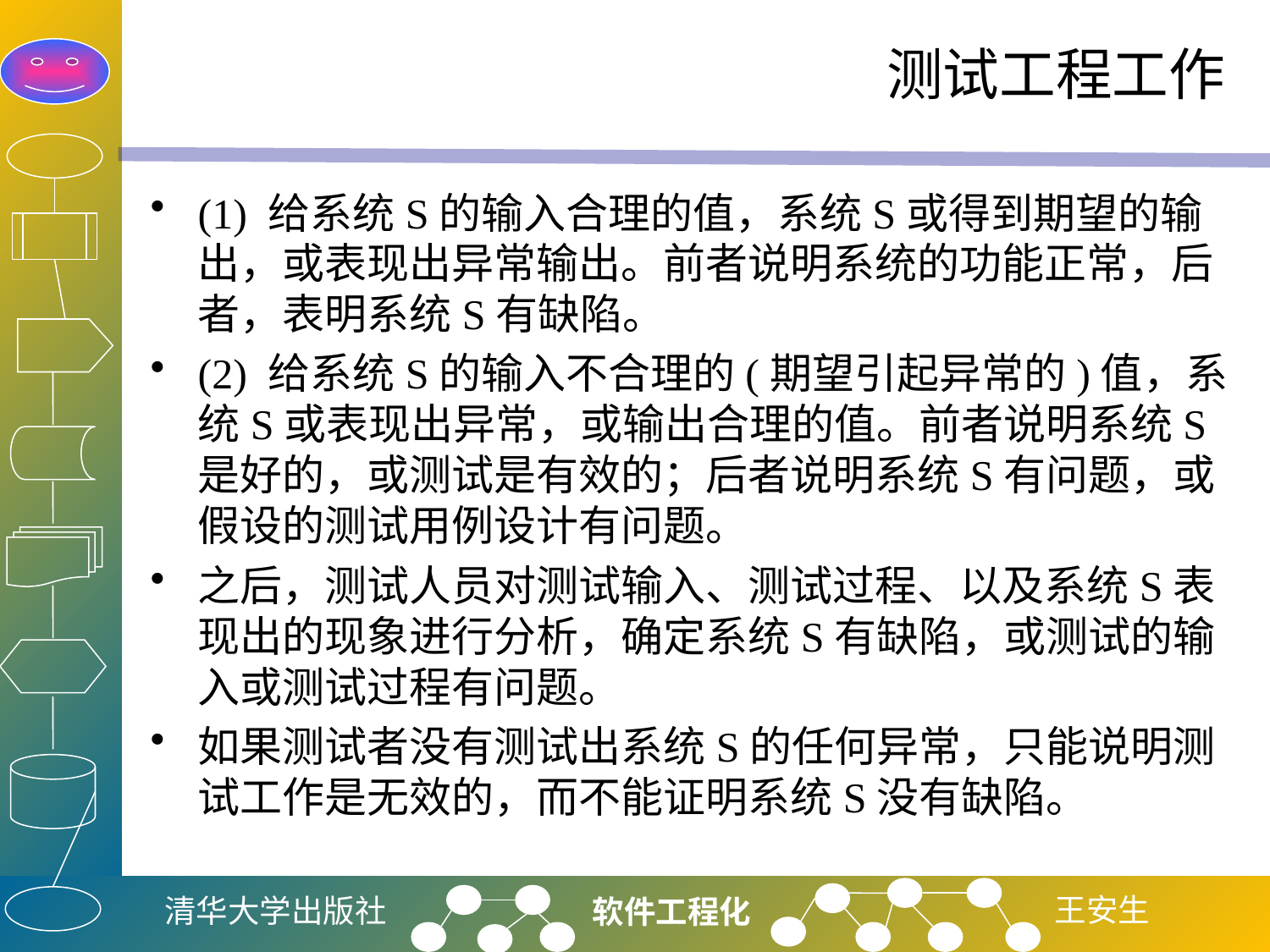

# 测试工程工作
(1) 给系统S的输入合理的值，系统S或得到期望的输出，或表现出异常输出。前者说明系统的功能正常，后者，表明系统S有缺陷。
(2) 给系统S的输入不合理的(期望引起异常的)值，系统S或表现出异常，或输出合理的值。前者说明系统S是好的，或测试是有效的；后者说明系统S有问题，或假设的测试用例设计有问题。
之后，测试人员对测试输入、测试过程、以及系统S表现出的现象进行分析，确定系统S有缺陷，或测试的输入或测试过程有问题。
如果测试者没有测试出系统S的任何异常，只能说明测试工作是无效的，而不能证明系统S没有缺陷。